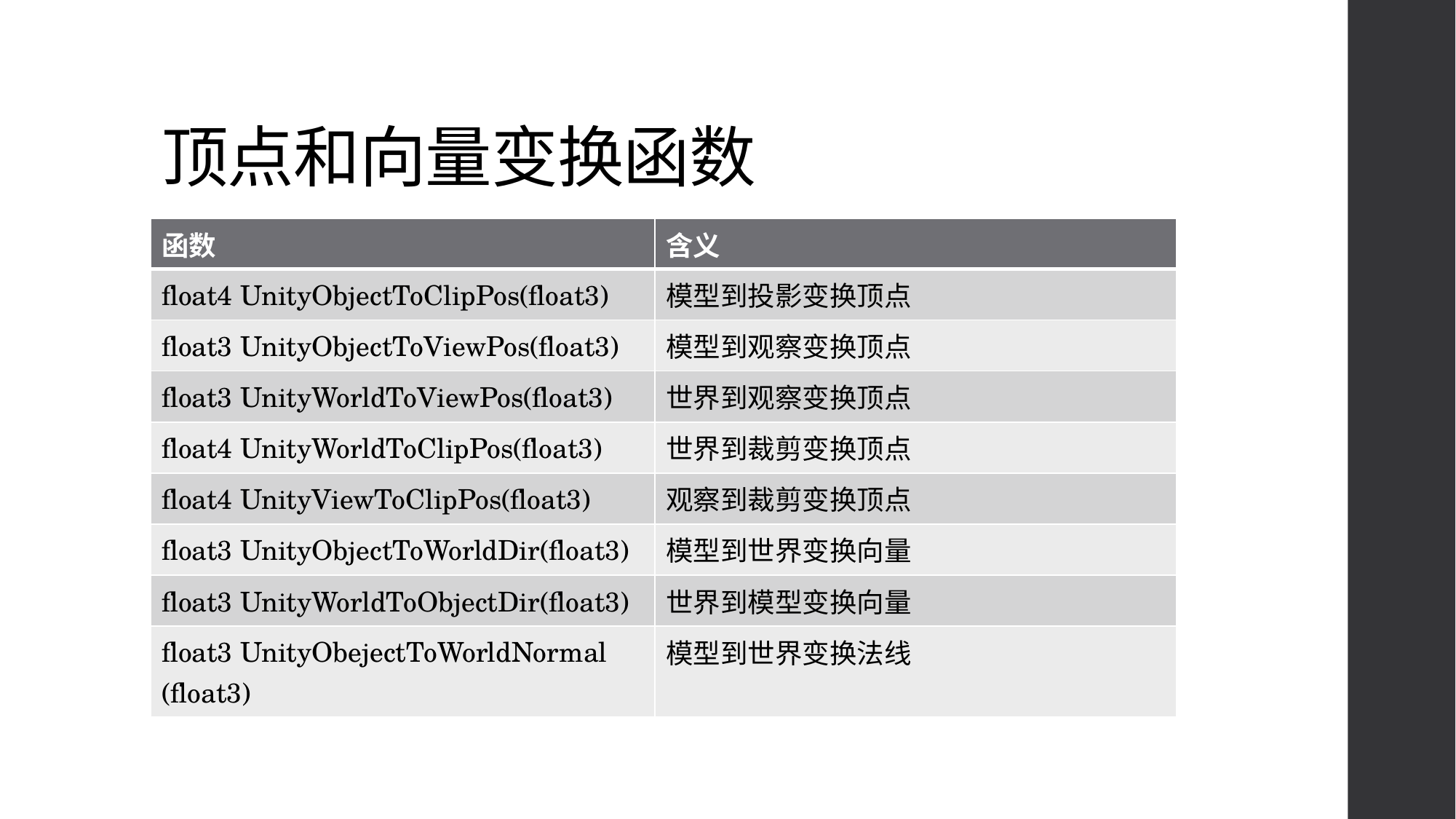

# 顶点和向量变换函数

| 函数 | 含义 |
| --- | --- |
| float4 UnityObjectToClipPos(float3) | 模型到投影变换顶点 |
| float3 UnityObjectToViewPos(float3) | 模型到观察变换顶点 |
| float3 UnityWorldToViewPos(float3) | 世界到观察变换顶点 |
| float4 UnityWorldToClipPos(float3) | 世界到裁剪变换顶点 |
| float4 UnityViewToClipPos(float3) | 观察到裁剪变换顶点 |
| float3 UnityObjectToWorldDir(float3) | 模型到世界变换向量 |
| float3 UnityWorldToObjectDir(float3) | 世界到模型变换向量 |
| float3 UnityObejectToWorldNormal (float3) | 模型到世界变换法线 |